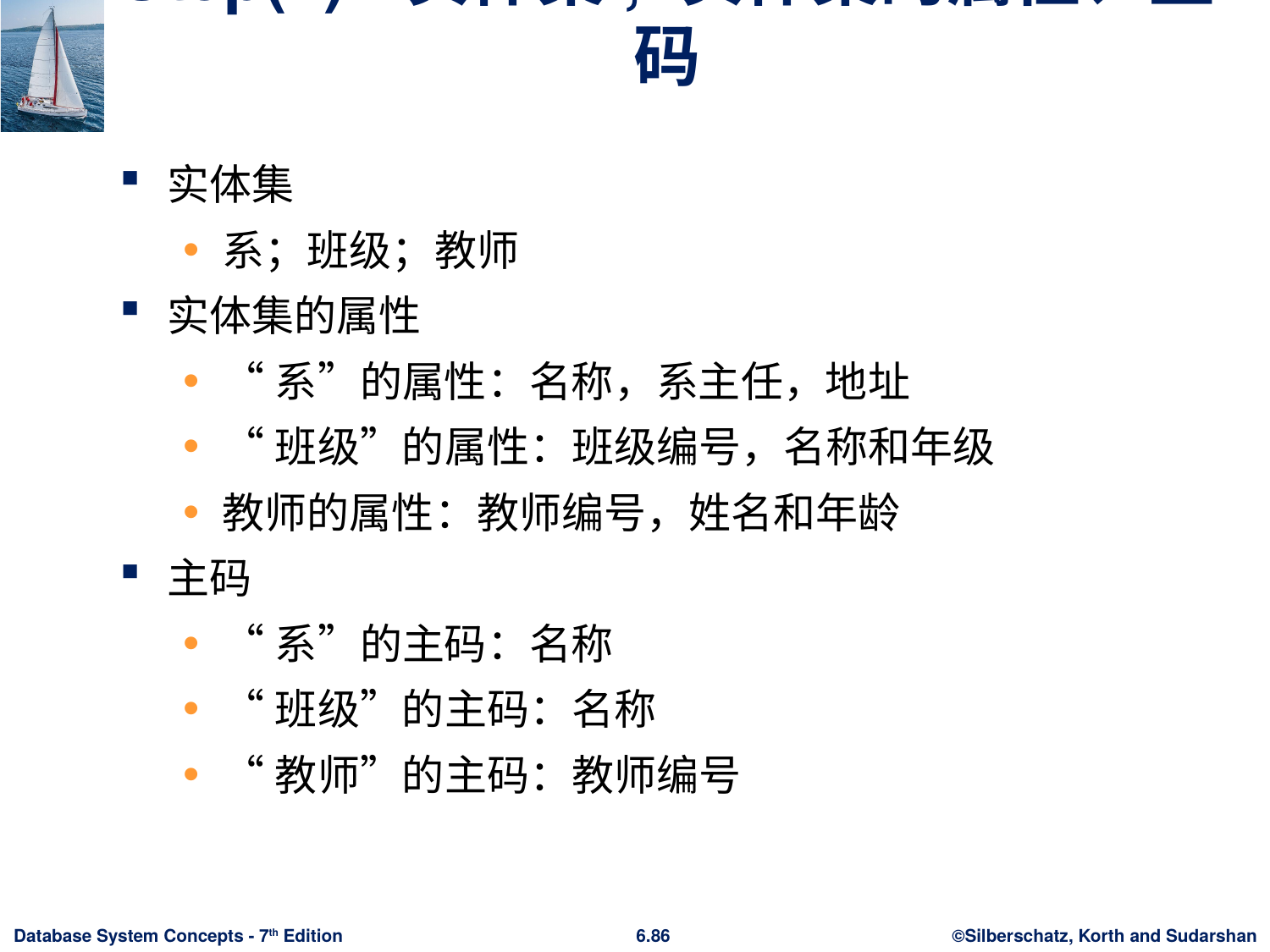

# Step(1): 实体集; 实体集的属性、主码
实体集
系；班级；教师
实体集的属性
“系”的属性：名称，系主任，地址
“班级”的属性：班级编号，名称和年级
教师的属性：教师编号，姓名和年龄
主码
“系”的主码：名称
“班级”的主码：名称
“教师”的主码：教师编号